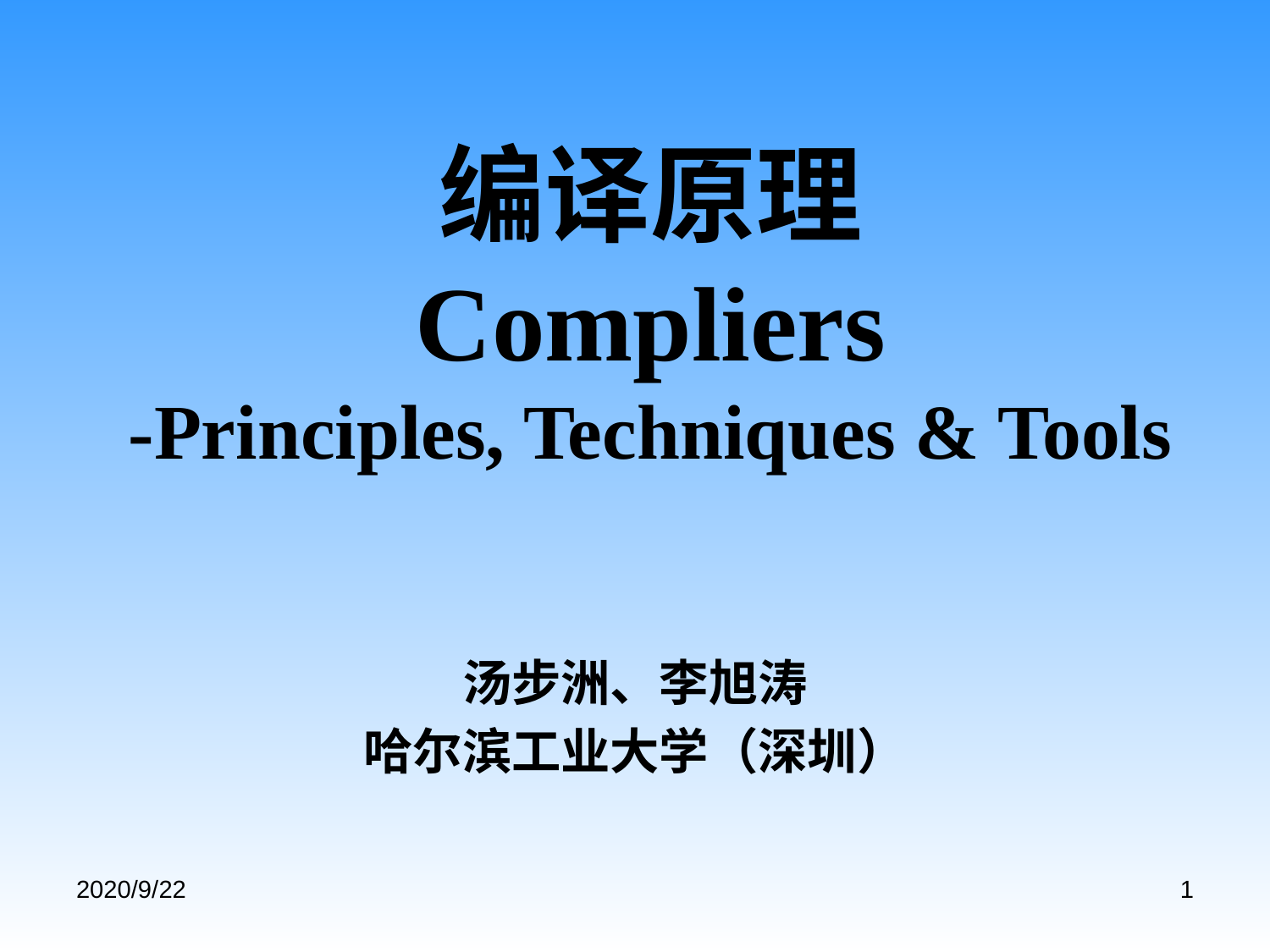

# 编译原理 Compliers -Principles, Techniques & Tools
汤步洲、李旭涛
哈尔滨工业大学（深圳）
2020/9/22
1